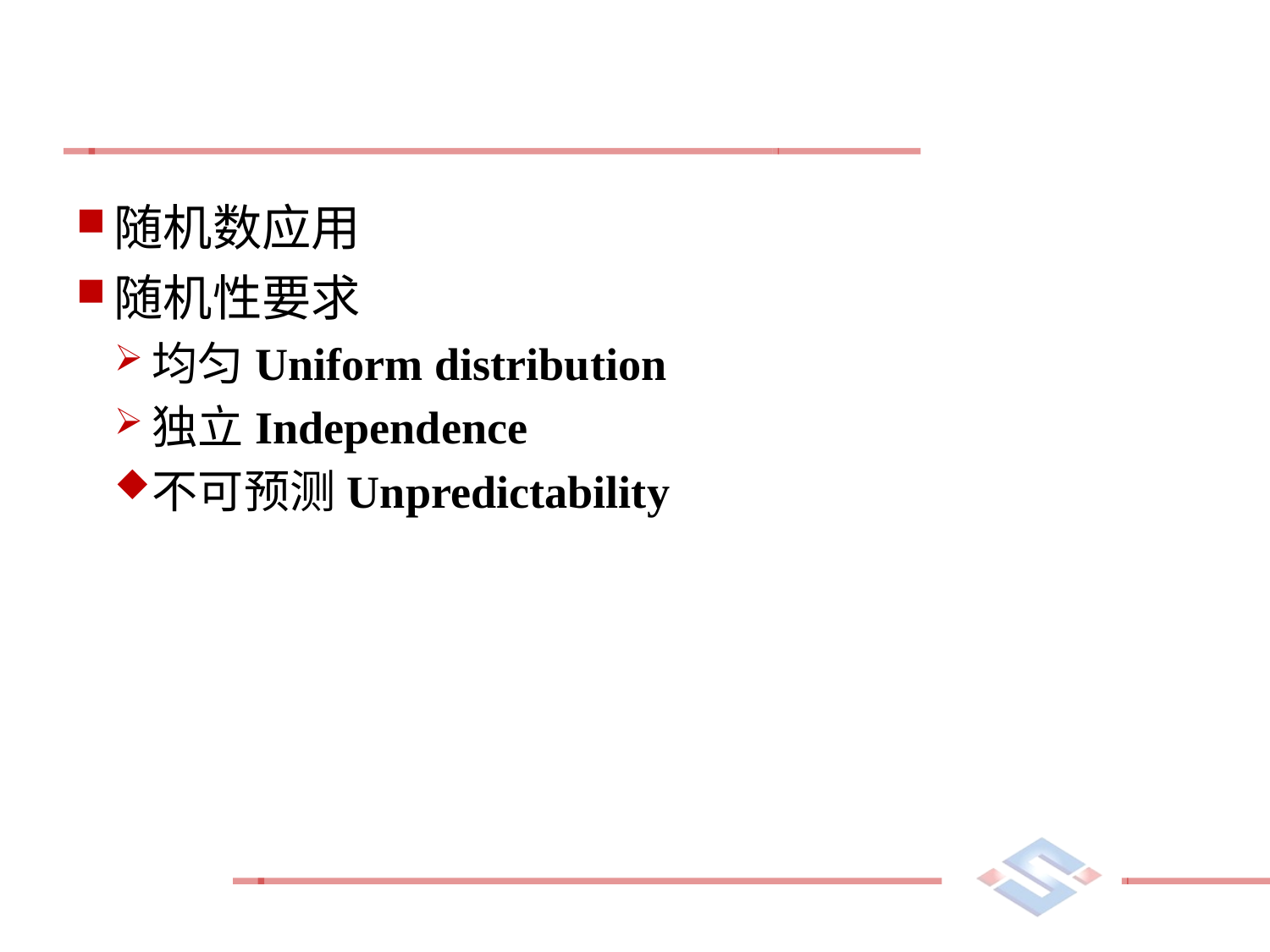

#
随机数应用
随机性要求
均匀Uniform distribution
独立Independence
不可预测Unpredictability